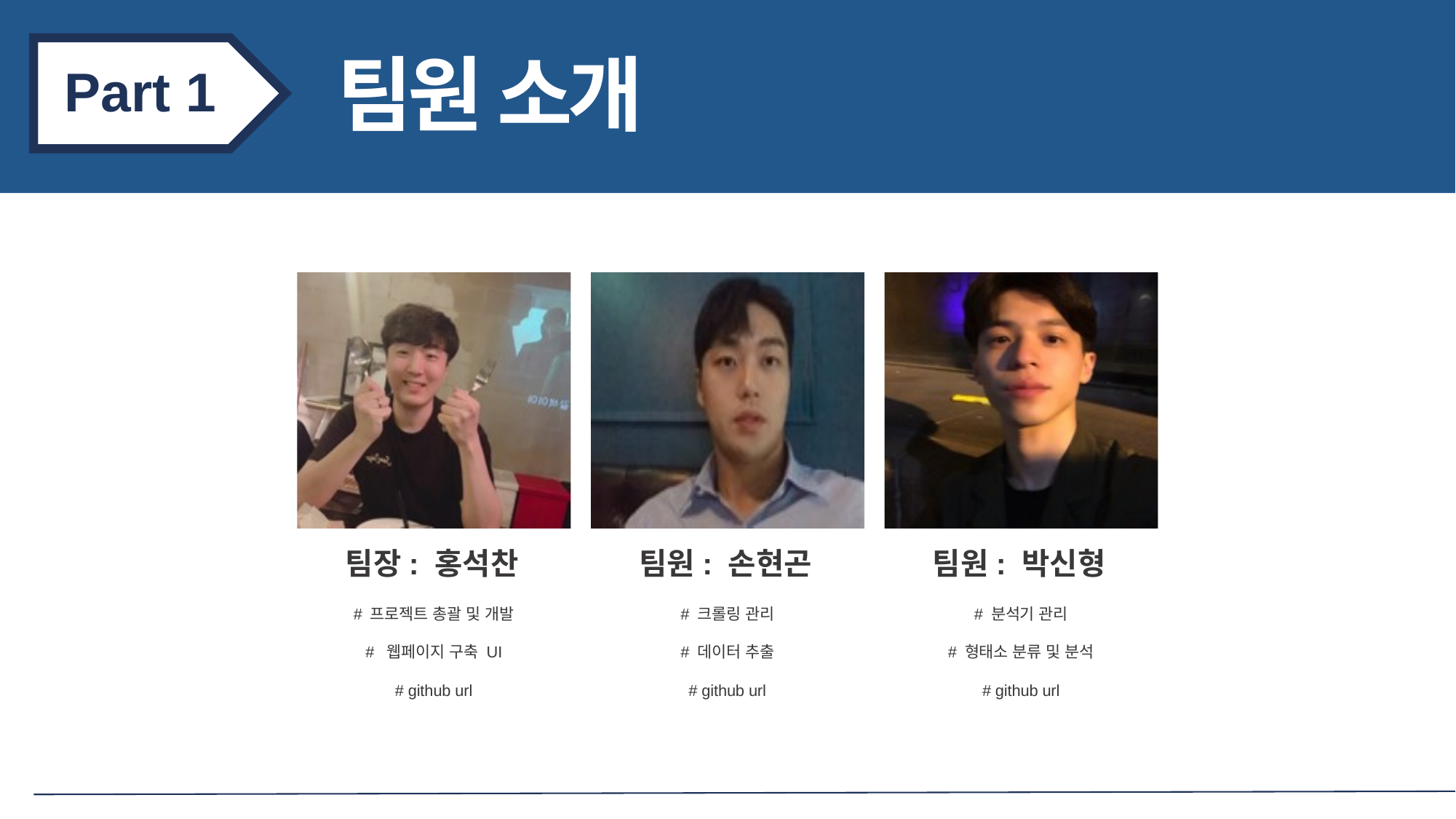

Part 1
팀원 소개

팀장: 홍석찬

# 프로젝트 총괄 및 개발

#  웹페이지 구축 UI

# github url

팀원: 손현곤

# 크롤링 관리

# 데이터 추출

# github url

팀원: 박신형

# 분석기 관리

# 형태소 분류 및 분석

# github url